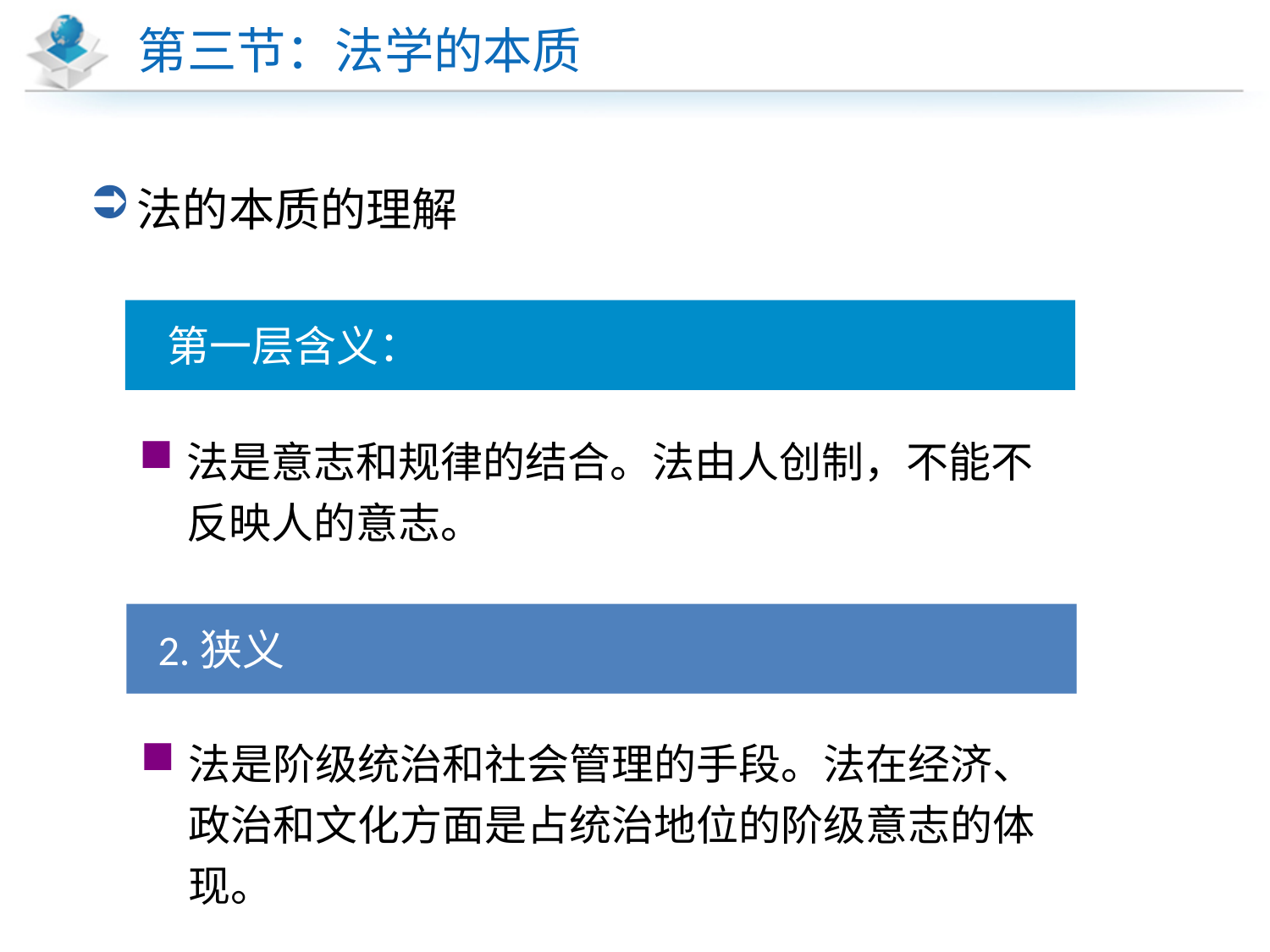

# 第三节：法学的本质
法的本质的理解
  第一层含义：
法是意志和规律的结合。法由人创制，不能不反映人的意志。
  2.狭义
法是阶级统治和社会管理的手段。法在经济、政治和文化方面是占统治地位的阶级意志的体现。